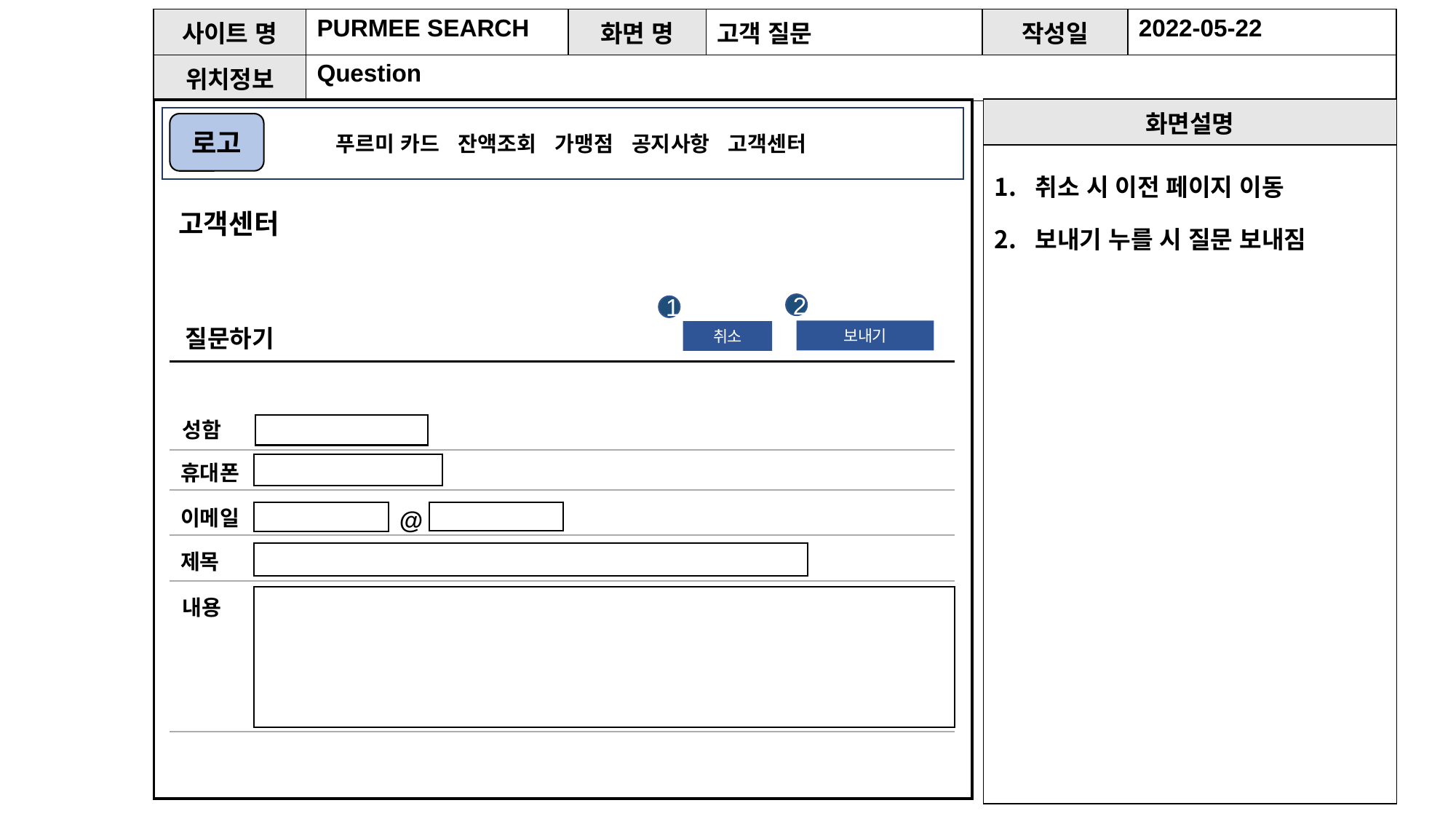

| 사이트 명 | PURMEE SEARCH | 화면 명 | 고객 질문 | 작성일 | 2022-05-22 |
| --- | --- | --- | --- | --- | --- |
| 위치정보 | Question |  |  |  |  |
| 화면설명 |
| --- |
| 취소 시 이전 페이지 이동 보내기 누를 시 질문 보내짐 |

           푸르미 카드   잔액조회   가맹점   공지사항   고객센터
1
로고
고객센터
2
1
질문하기
보내기
취소
성함

휴대폰
@
이메일

제목

내용